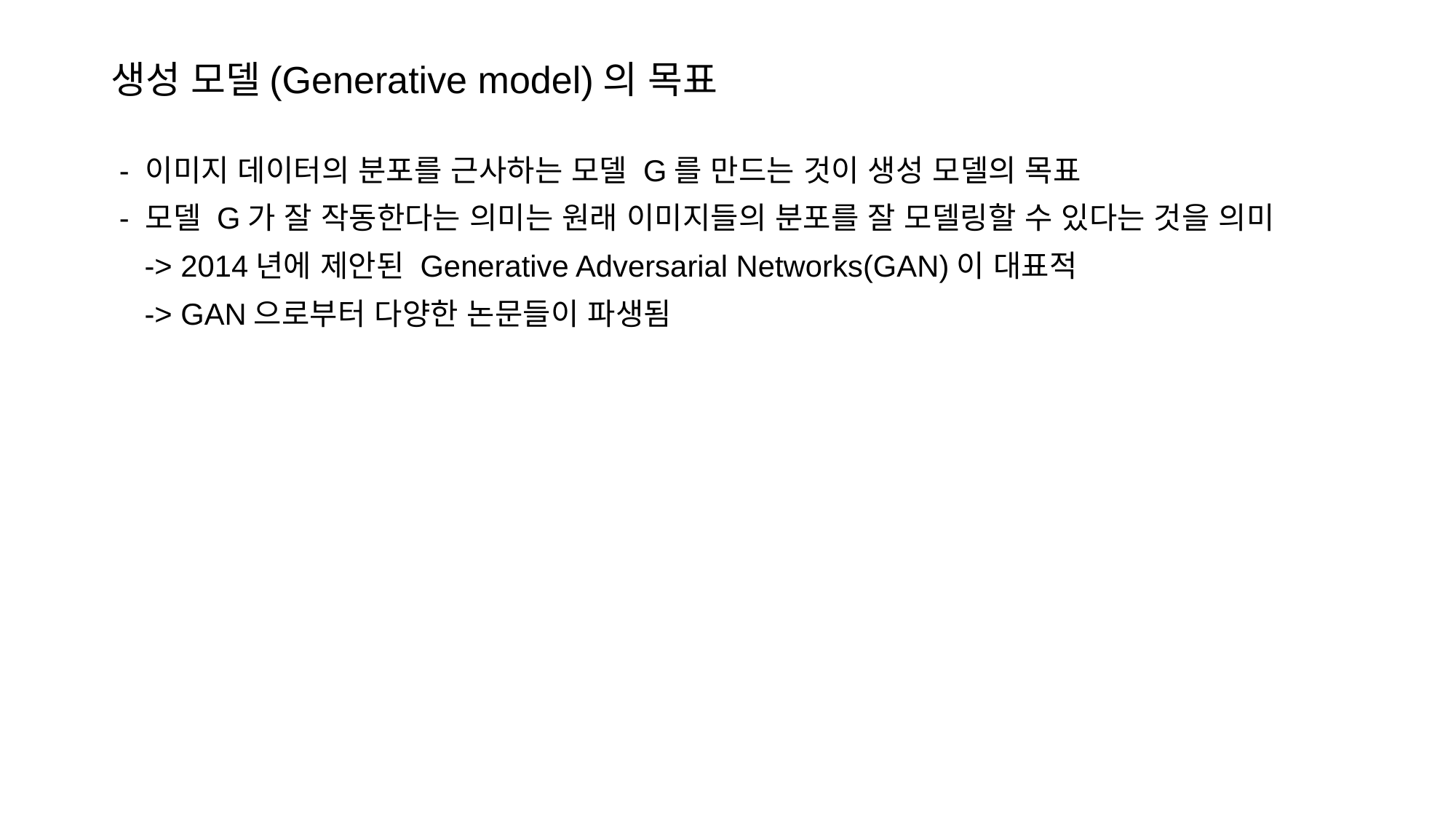

# 생성 모델(Generative model)의 목표
 - 이미지 데이터의 분포를 근사하는 모델 G를 만드는 것이 생성 모델의 목표
 - 모델 G가 잘 작동한다는 의미는 원래 이미지들의 분포를 잘 모델링할 수 있다는 것을 의미
    -> 2014년에 제안된 Generative Adversarial Networks(GAN)이 대표적
    -> GAN으로부터 다양한 논문들이 파생됨